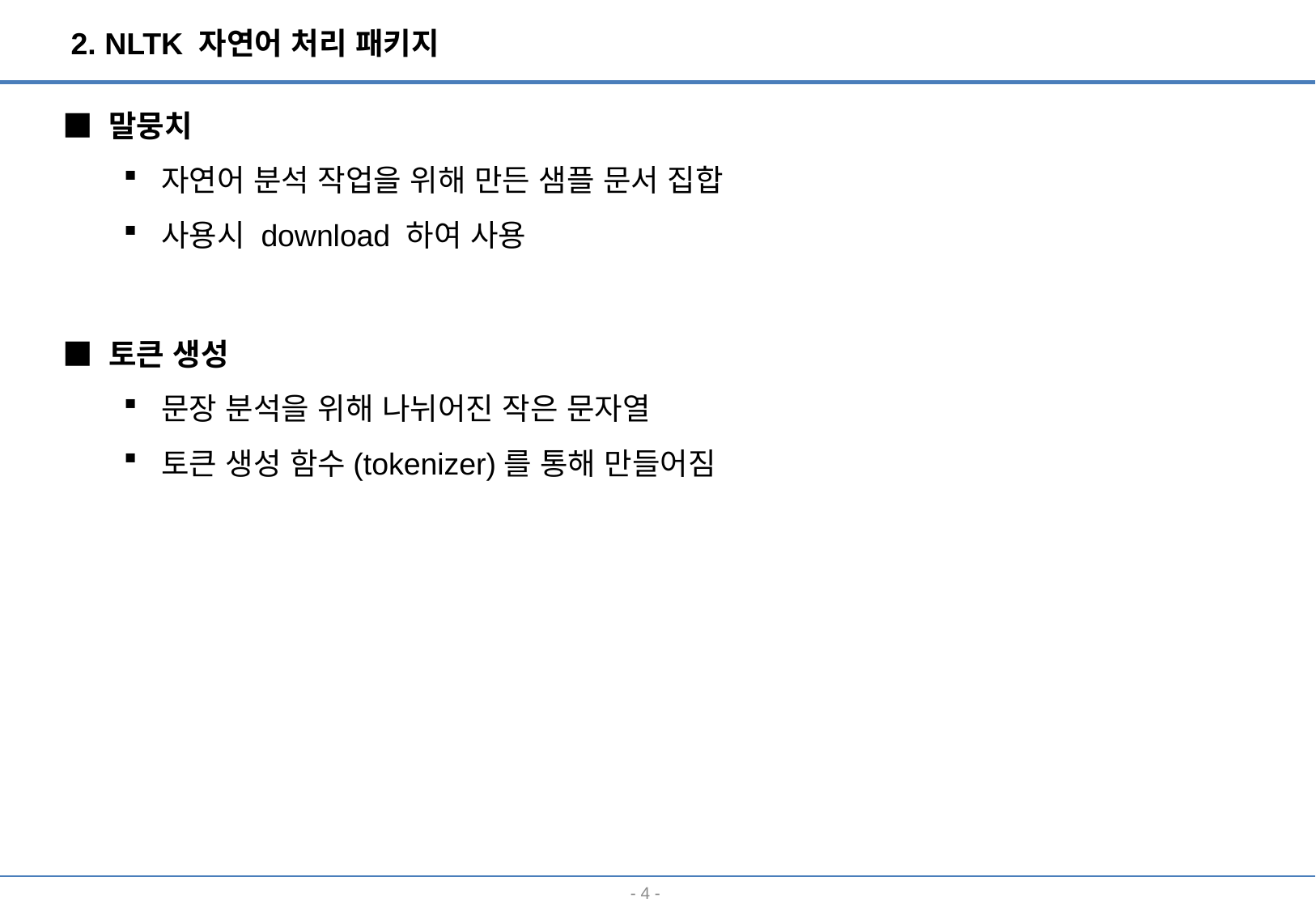

2. NLTK 자연어 처리 패키지
■ 말뭉치
자연어 분석 작업을 위해 만든 샘플 문서 집합
사용시 download 하여 사용
■ 토큰 생성
문장 분석을 위해 나뉘어진 작은 문자열
토큰 생성 함수(tokenizer)를 통해 만들어짐
- 4 -